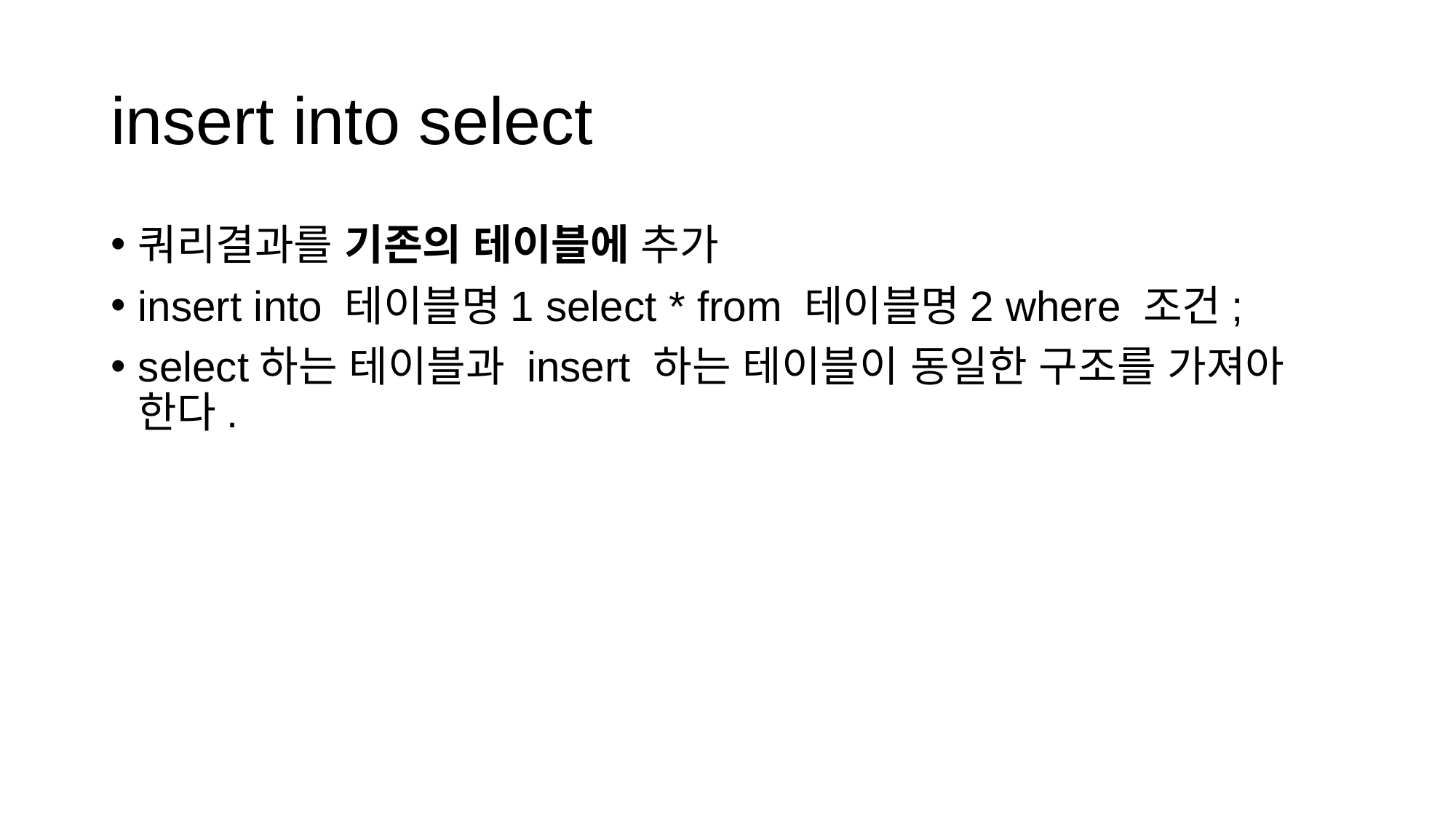

# insert into select
쿼리결과를 기존의 테이블에 추가
insert into 테이블명1 select * from 테이블명2 where 조건;
select하는 테이블과 insert 하는 테이블이 동일한 구조를 가져아 한다.